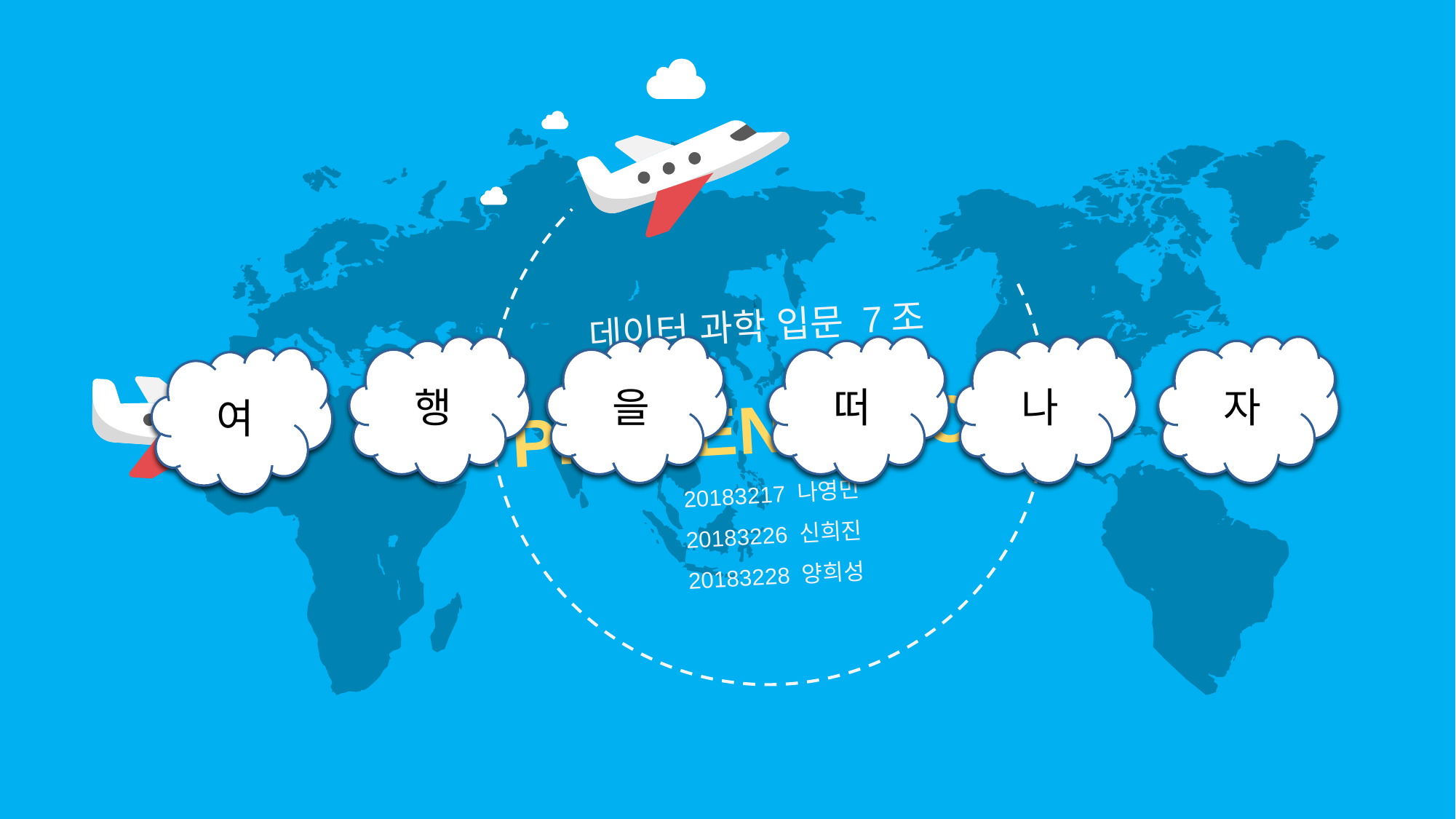

데이터 과학 입문 7조
PRESENTATION
20183217 나영민
20183226 신희진
20183228 양희성
행
을
떠
나
자
여